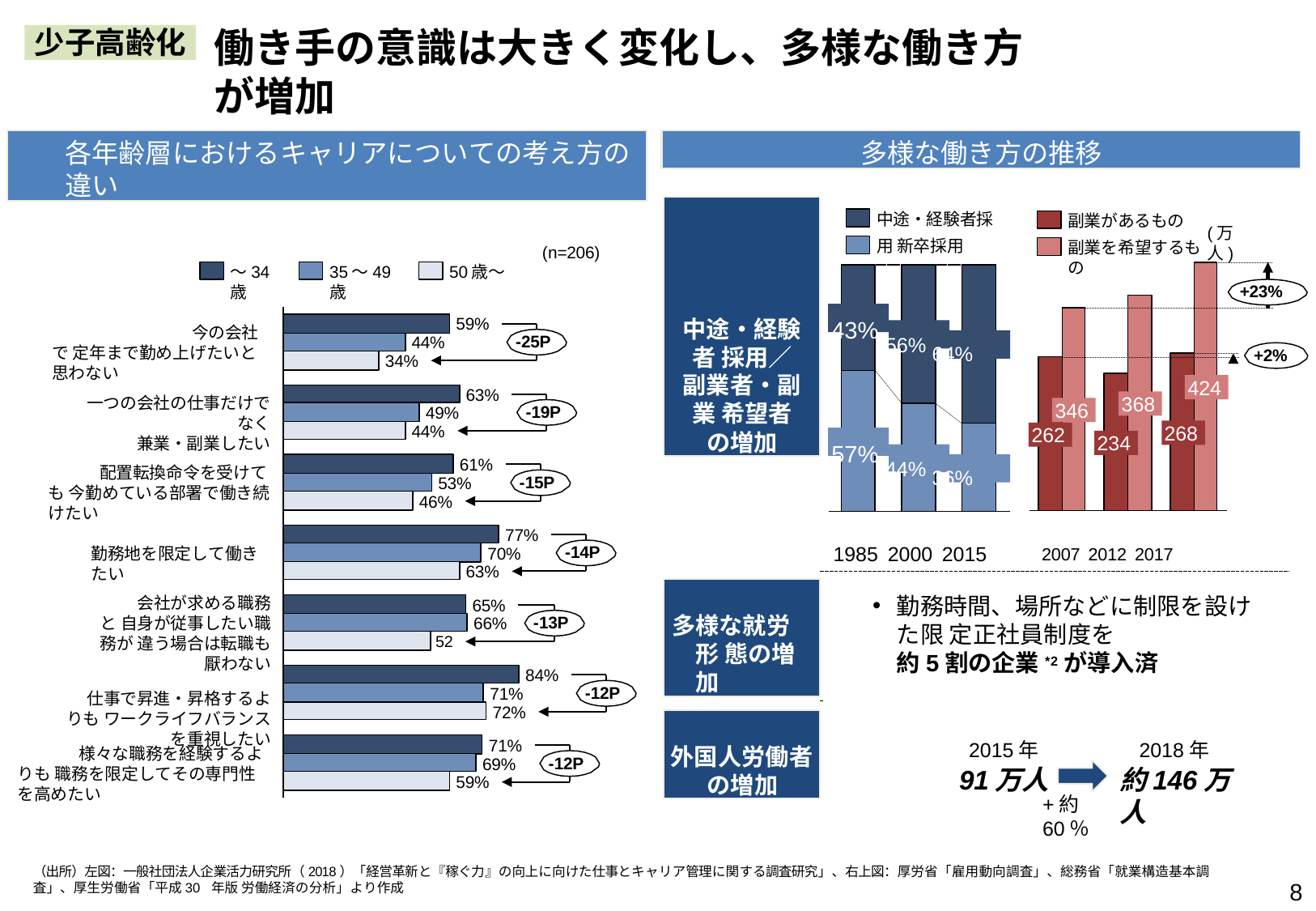

# 働き手の意識は大きく変化し、多様な働き方が増加
少子高齢化
各年齢層におけるキャリアについての考え方の違い
多様な働き方の推移

中途・経験者 採用／
副業者・副業 希望者
の増加
中途・経験者採用 新卒採用
副業があるもの
副業を希望するもの

(万人)

(n=206)
～34歳
35～49歳
50歳～

43% 56% 64%

+23%

59%
44%
今の会社で 定年まで勤め上げたいと思わない

-25P
+2%
34%
424
63%
368
一つの会社の仕事だけでなく
兼業・副業したい

346

-19P
49%
268
44%

262

57% 44% 36%
234
61%
配置転換命令を受けても 今勤めている部署で働き続けたい

-15P
53%
46%
77%
1985 2000 2015	2007 2012 2017

勤務時間、場所などに制限を設けた限 定正社員制度を
約5割の企業*2が導入済

-14P
勤務地を限定して働きたい
70%
63%

多様な就労形 態の増加
会社が求める職務と 自身が従事したい職務が 違う場合は転職も厭わない

仕事で昇進・昇格するよりも ワークライフバランスを重視したい
65%

-13P
66%
52
84%
-12P

71%
72%

外国人労働者 の増加
71%
2015年
91万人
2018年
約146万人
様々な職務を経験するよりも 職務を限定してその専門性を高めたい

-12P
69%

59%
+約60％
（出所）左図：一般社団法人企業活力研究所（2018）「経営革新と『稼ぐ力』の向上に向けた仕事とキャリア管理に関する調査研究」、右上図：厚労省「雇用動向調査」、総務省「就業構造基本調査」、厚生労働省「平成30  年版 労働経済の分析」より作成
8